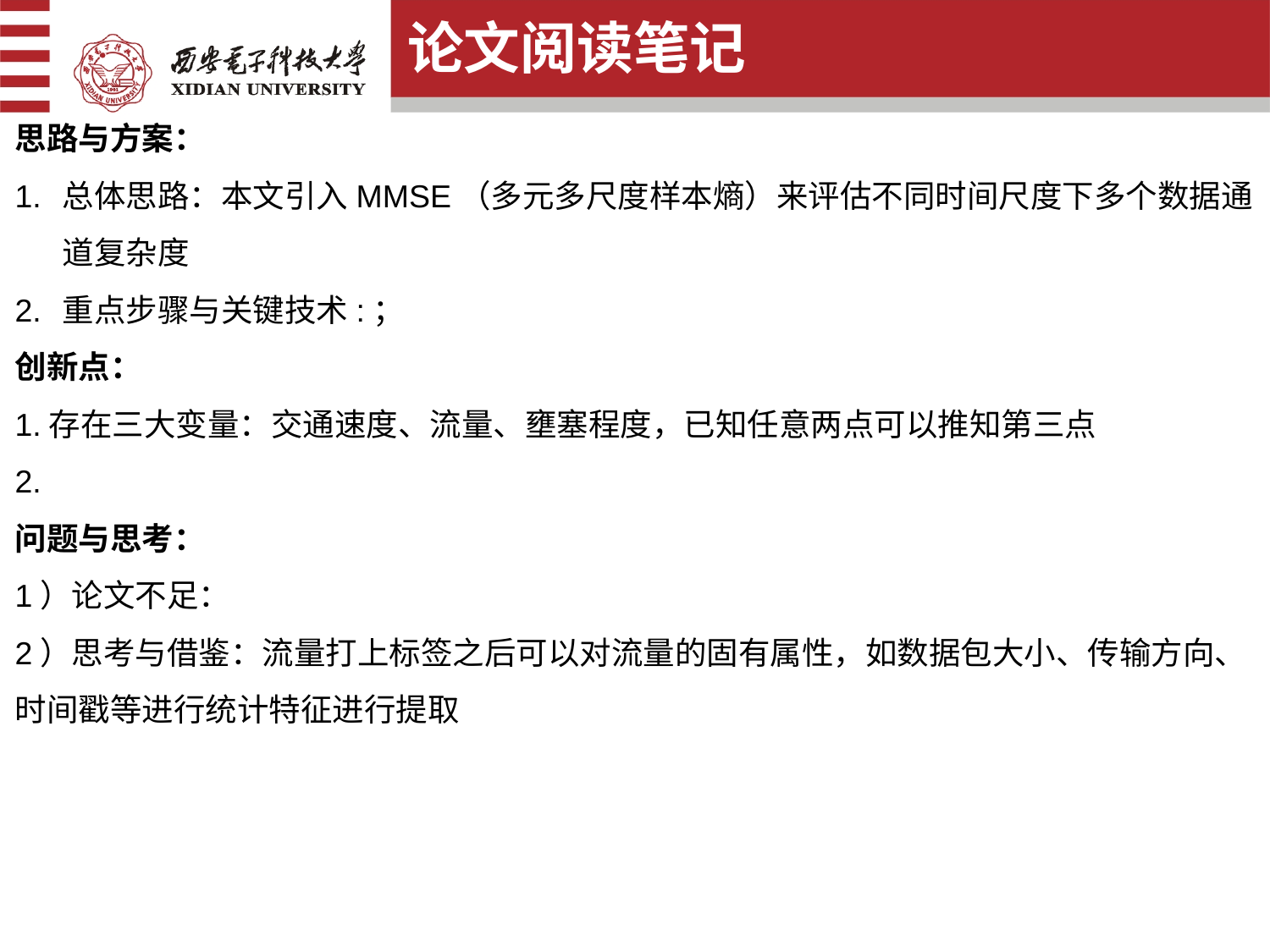

论文阅读笔记
思路与方案：
总体思路：本文引入MMSE（多元多尺度样本熵）来评估不同时间尺度下多个数据通道复杂度
重点步骤与关键技术:；
创新点：
1.存在三大变量：交通速度、流量、壅塞程度，已知任意两点可以推知第三点
2.
问题与思考：
1）论文不足：
2）思考与借鉴：流量打上标签之后可以对流量的固有属性，如数据包大小、传输方向、时间戳等进行统计特征进行提取